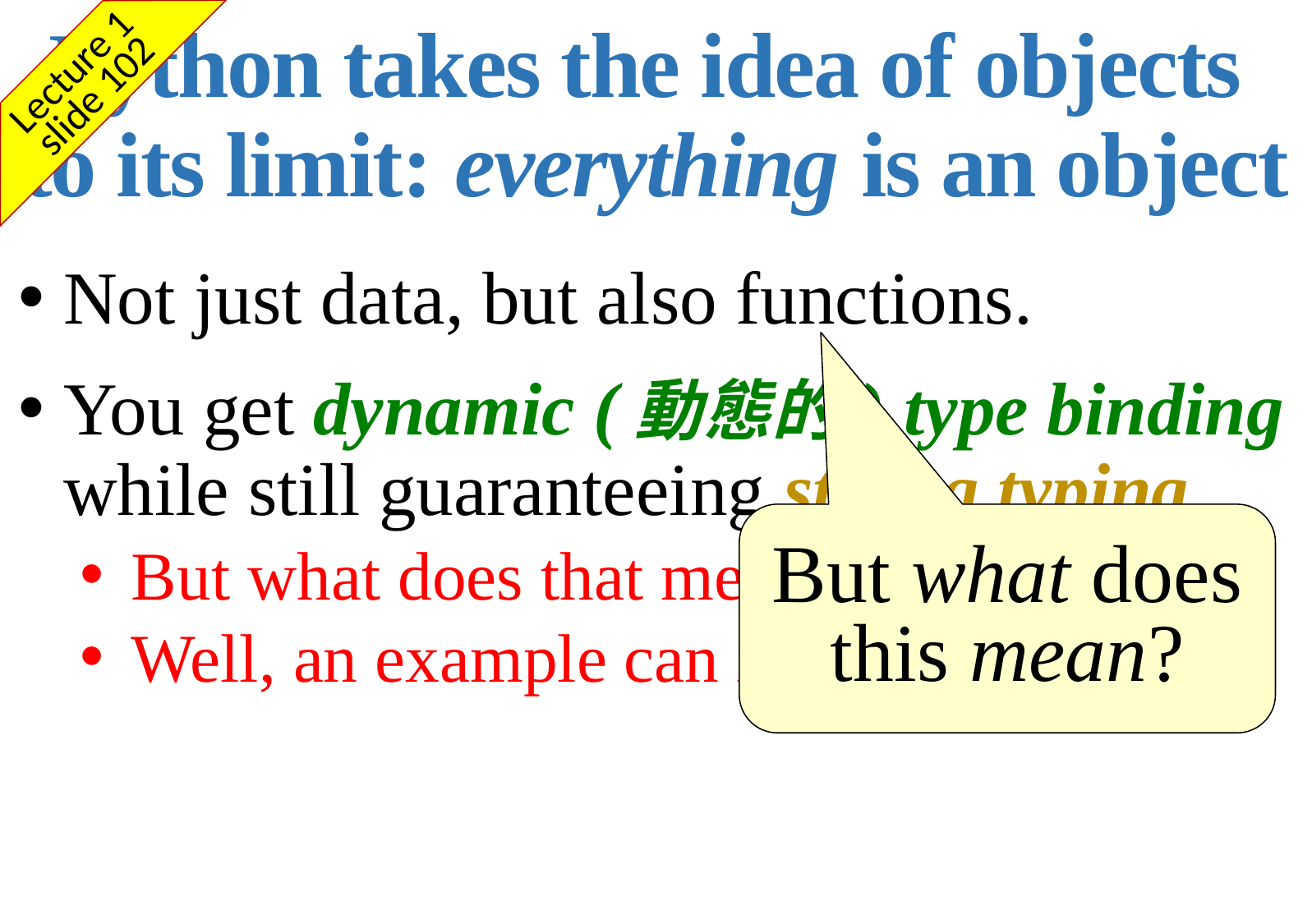

# Python takes the idea of objects  to its limit: everything is an object
Lecture 1
slide 102
Not just data, but also functions.

You get dynamic (動態的) type binding while still guaranteeing strong typing.
But what does that mean?
Well, an example can illustrate it...
But what does this mean?